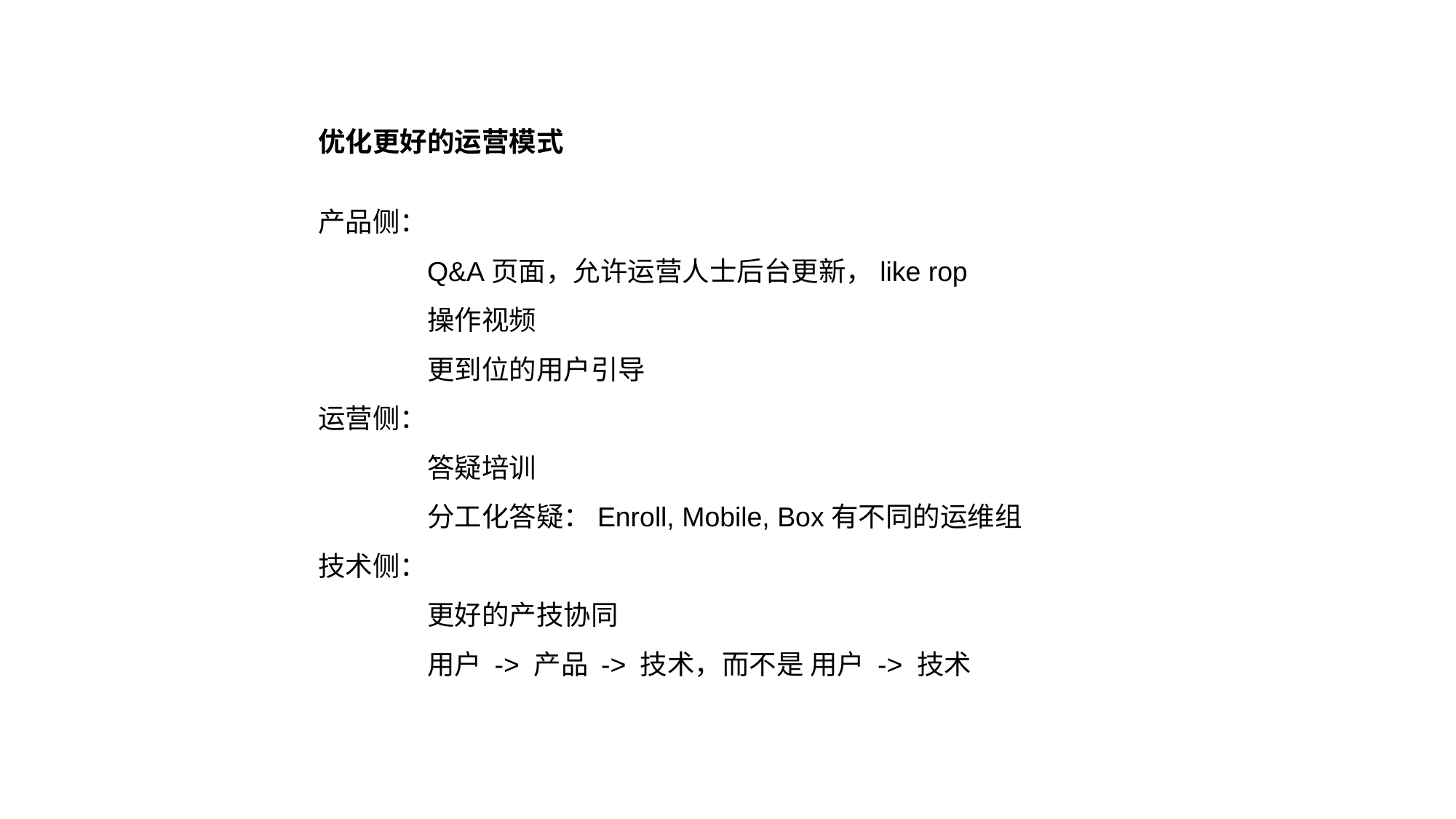

优化更好的运营模式
产品侧：
	Q&A页面，允许运营人士后台更新，like rop
	操作视频
	更到位的用户引导
运营侧：
	答疑培训
	分工化答疑：Enroll, Mobile, Box有不同的运维组
技术侧：
	更好的产技协同
	用户 -> 产品 -> 技术，而不是 用户 -> 技术